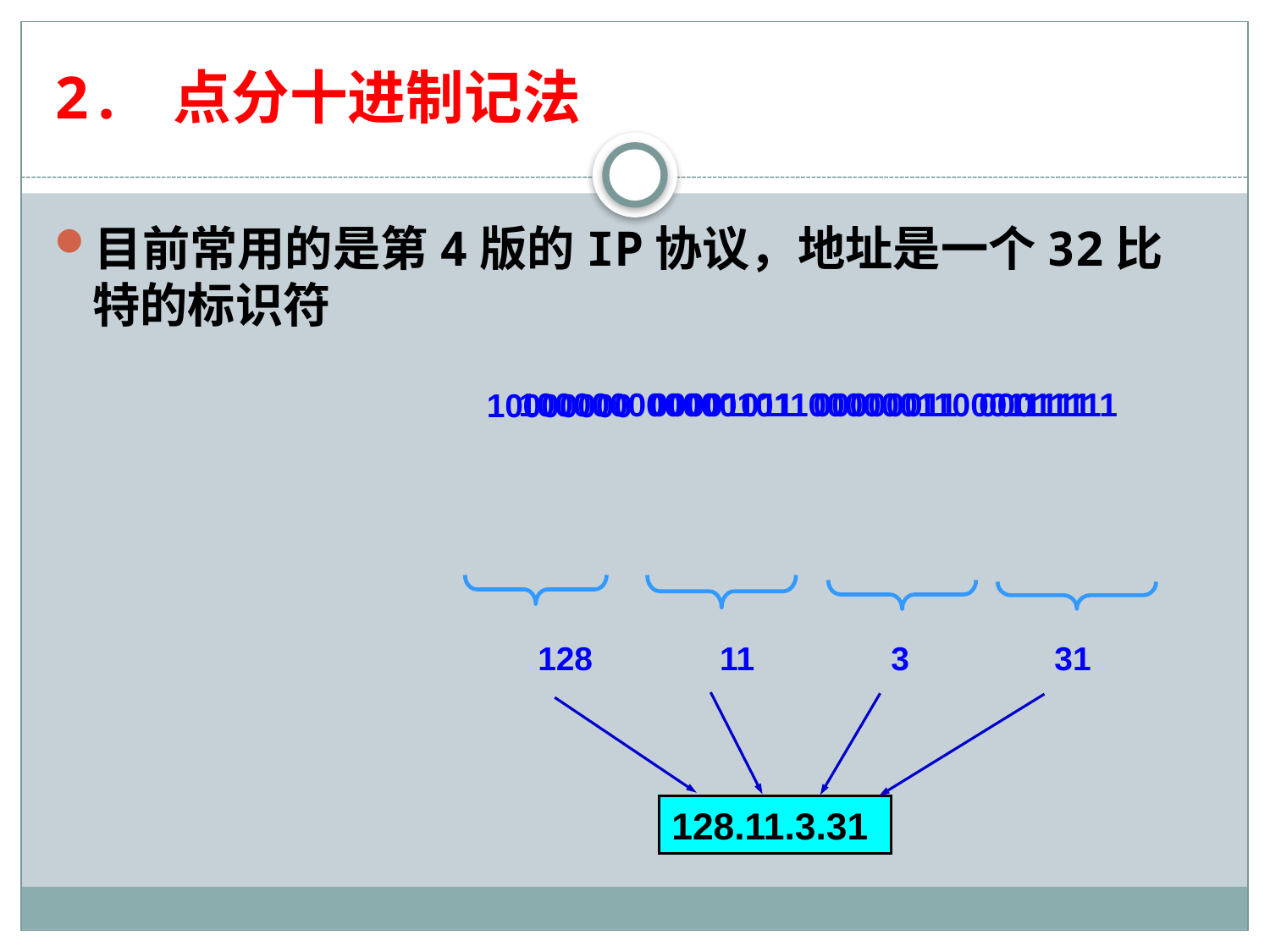

# 2. 点分十进制记法
目前常用的是第4版的IP协议，地址是一个32比特的标识符

00000011
00011111
  10000000000010110000001100011111
 00001011
10000000

128              11               3                31

128.11.3.31